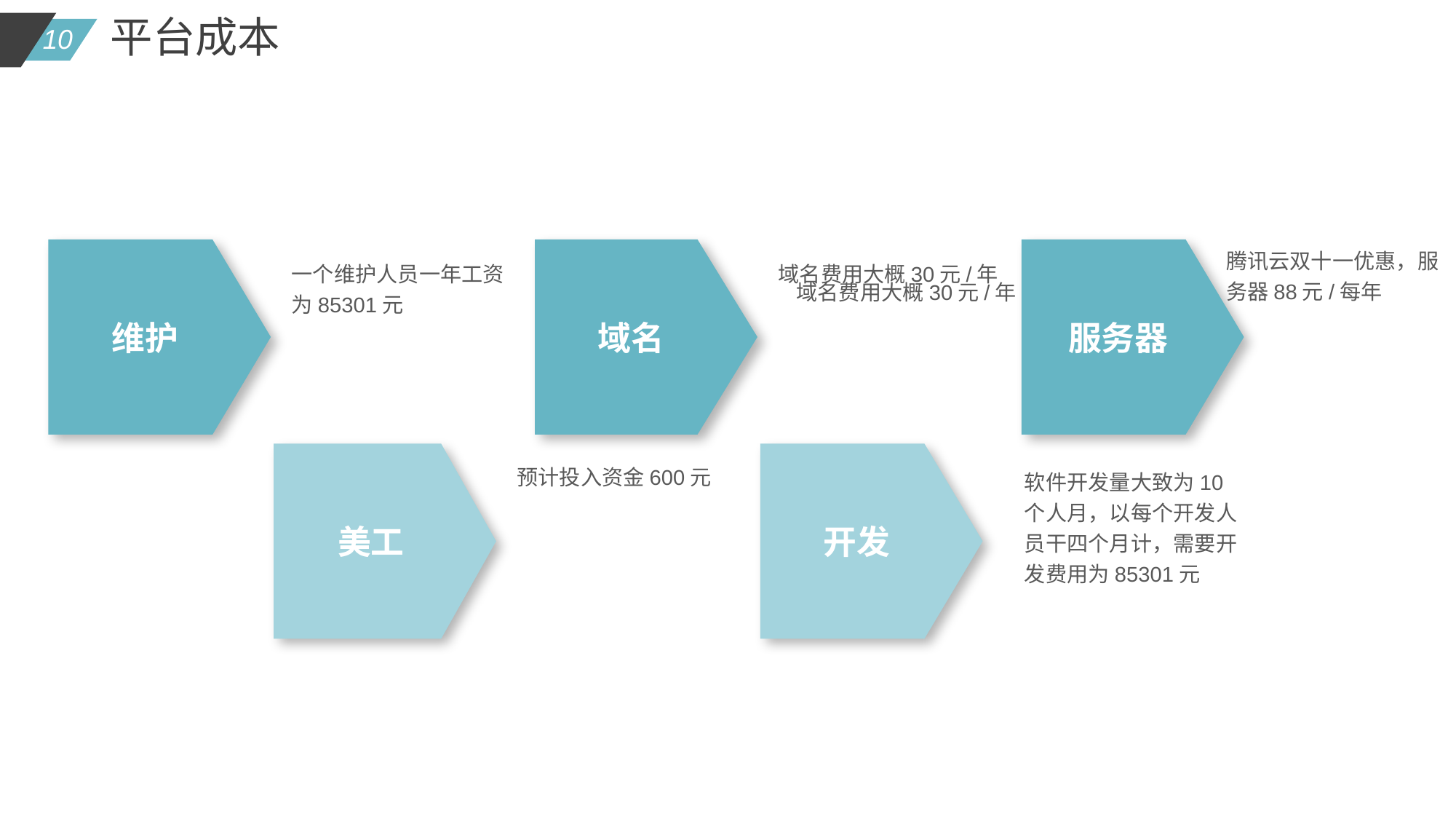

平台成本
维护
域名
服务器
腾讯云双十一优惠，服务器88元/每年
一个维护人员一年工资为85301元
域名费用大概30元/年
域名费用大概30元/年

美工
开发
预计投入资金600元
软件开发量大致为10个人月，以每个开发人员干四个月计，需要开发费用为85301元